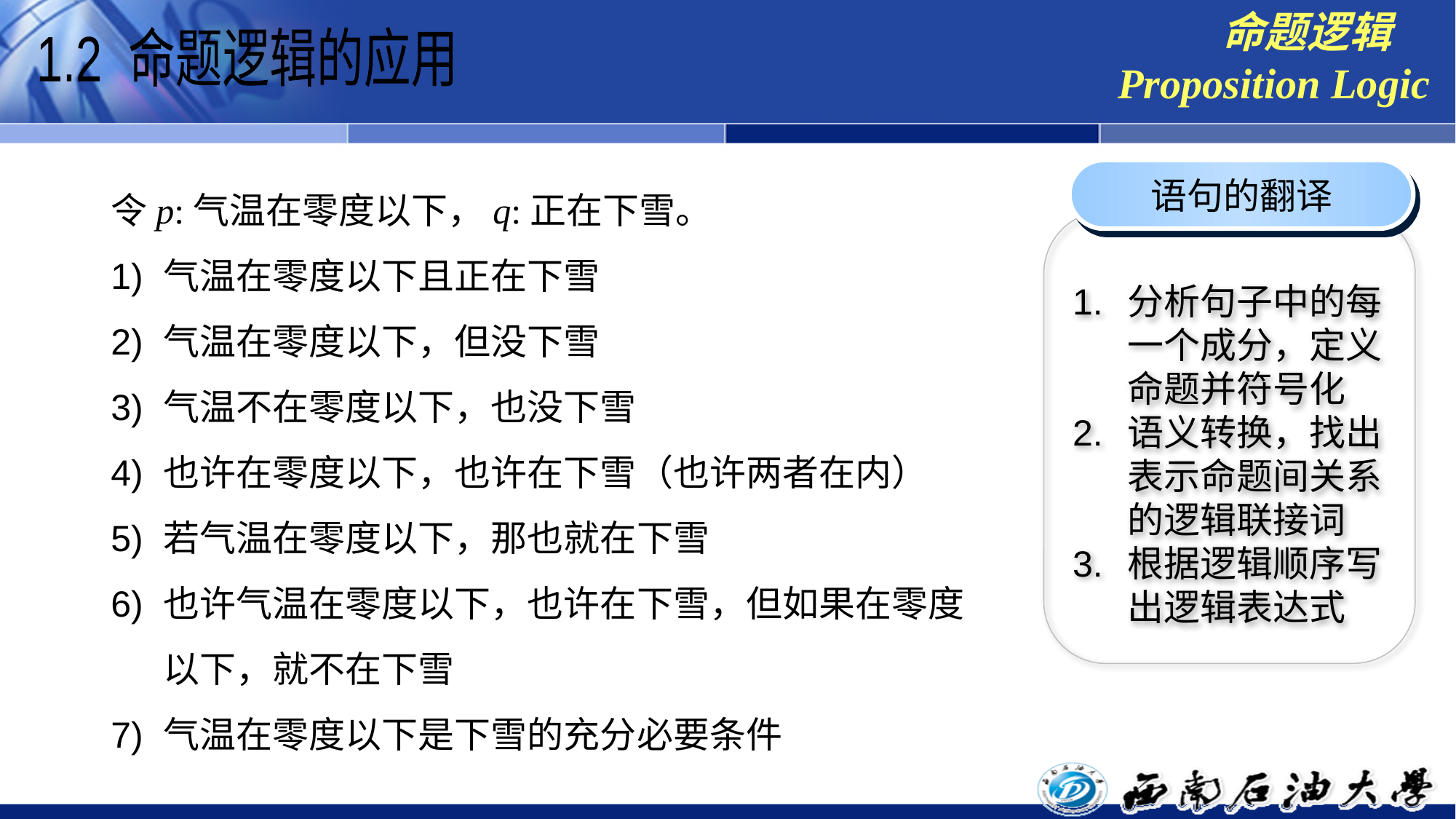

命题逻辑
Proposition Logic
1.2  命题逻辑的应用
令p:气温在零度以下，q:正在下雪。
气温在零度以下且正在下雪
气温在零度以下，但没下雪
气温不在零度以下，也没下雪
也许在零度以下，也许在下雪（也许两者在内）
若气温在零度以下，那也就在下雪
也许气温在零度以下，也许在下雪，但如果在零度以下，就不在下雪
气温在零度以下是下雪的充分必要条件
语句的翻译

分析句子中的每一个成分，定义命题并符号化
语义转换，找出表示命题间关系的逻辑联接词
根据逻辑顺序写出逻辑表达式